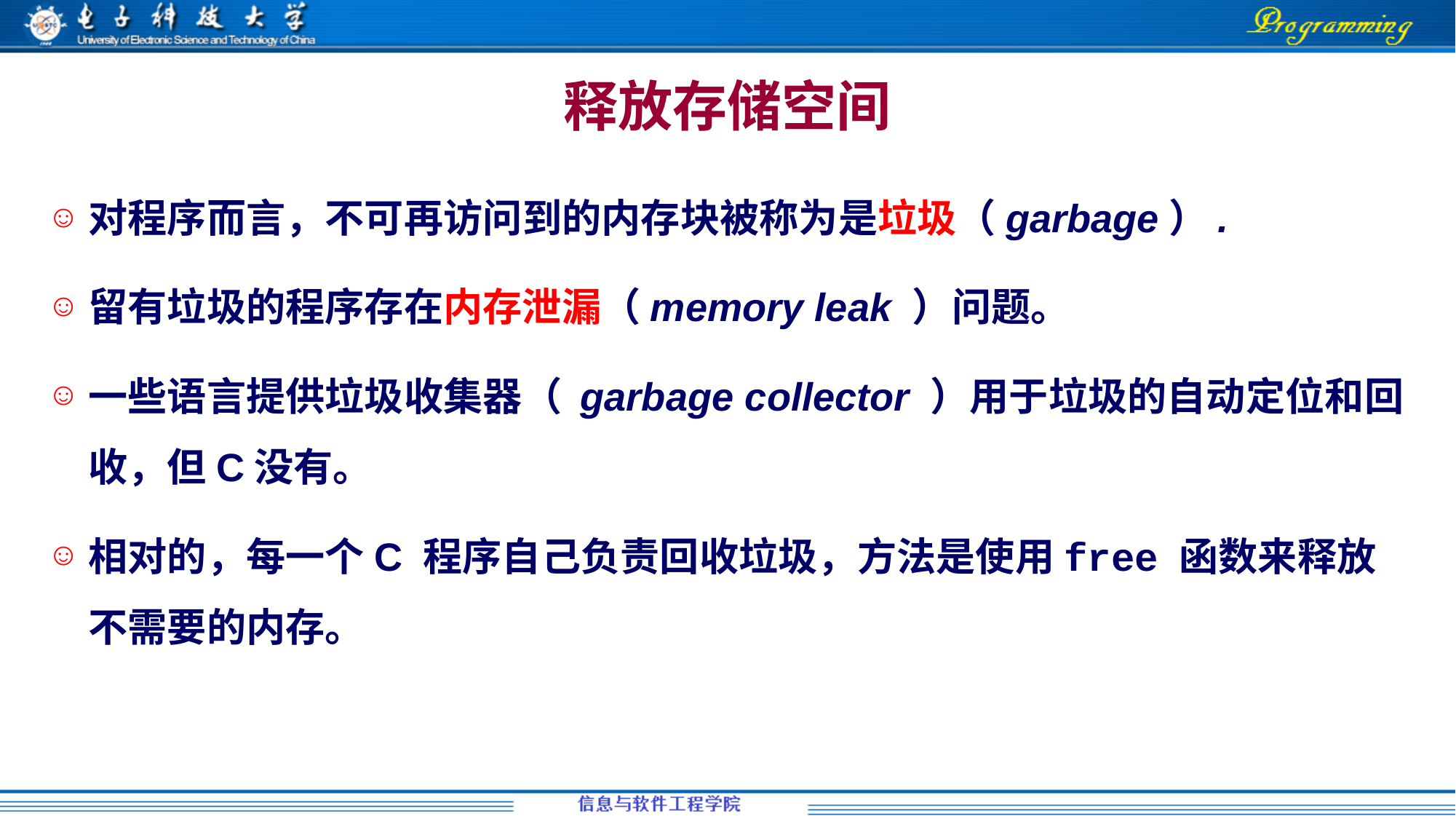

# 释放存储空间
对程序而言，不可再访问到的内存块被称为是垃圾（garbage）.
留有垃圾的程序存在内存泄漏（memory leak ）问题。
一些语言提供垃圾收集器（ garbage collector ）用于垃圾的自动定位和回收，但C没有。
相对的，每一个C 程序自己负责回收垃圾，方法是使用free 函数来释放不需要的内存。